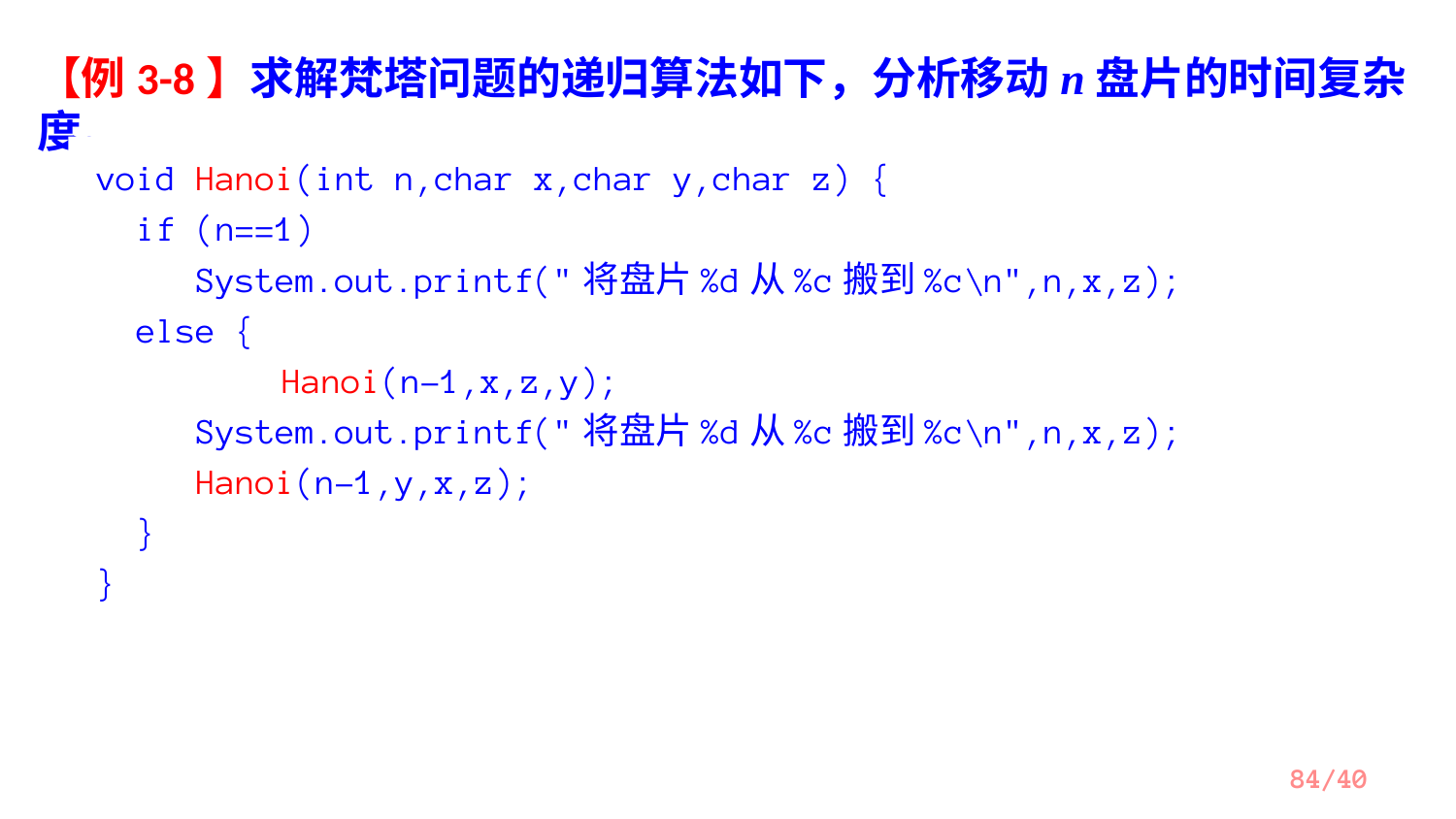

【例3-8】求解梵塔问题的递归算法如下，分析移动n盘片的时间复杂度。
void Hanoi(int n,char x,char y,char z) {
  if (n==1)
     System.out.printf("将盘片%d从%c搬到%c\n",n,x,z);
  else {
	  Hanoi(n-1,x,z,y);
     System.out.printf("将盘片%d从%c搬到%c\n",n,x,z);
     Hanoi(n-1,y,x,z);
  }
}
84/40